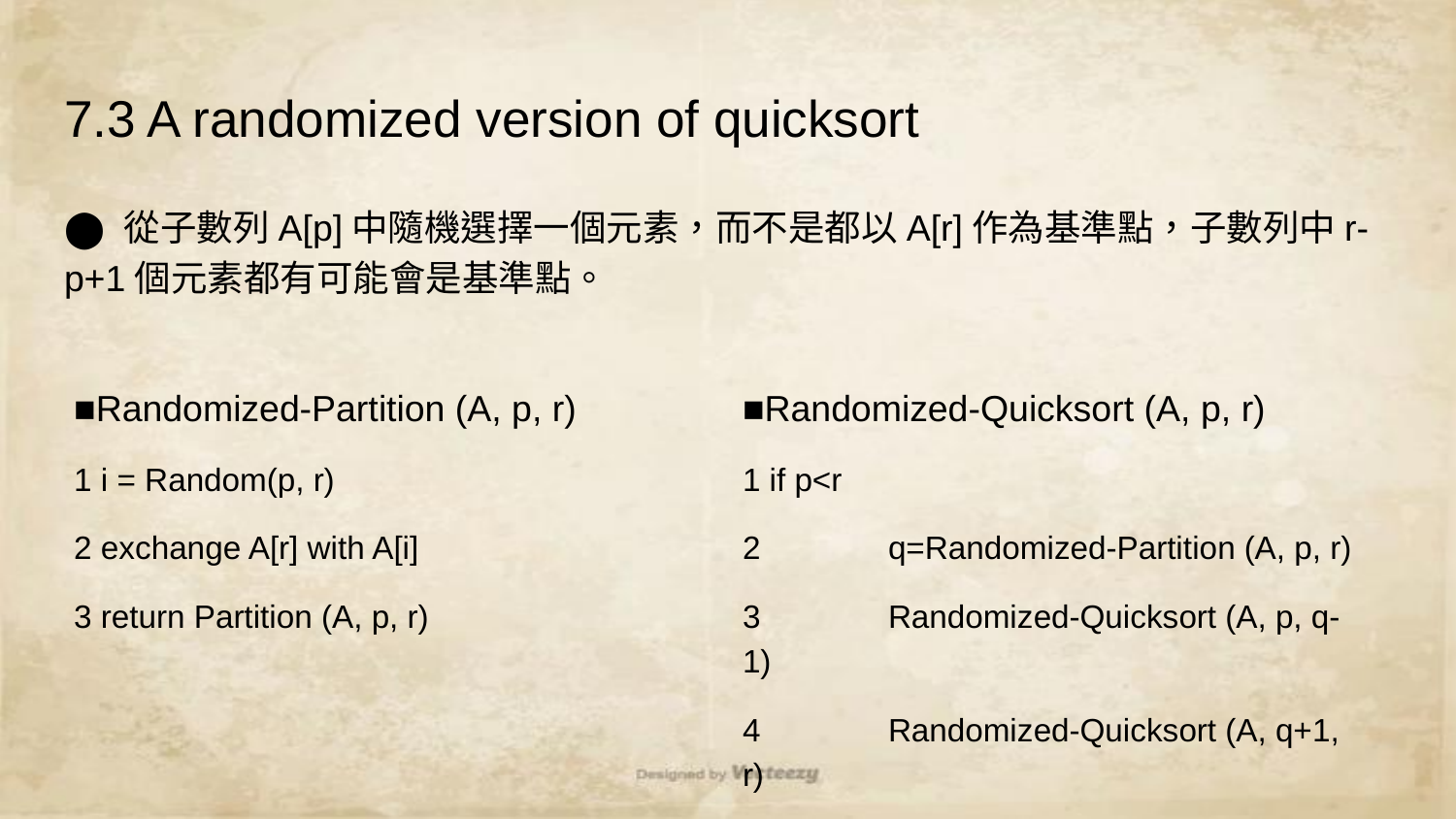

# 7.3 A randomized version of quicksort
⬤ 從子數列A[p]中隨機選擇一個元素，而不是都以A[r]作為基準點，子數列中r-p+1個元素都有可能會是基準點。

■Randomized-Partition (A, p, r)
1 i = Random(p, r)
2 exchange A[r] with A[i]
3 return Partition (A, p, r)

■Randomized-Quicksort (A, p, r)
1 if p<r
2	q=Randomized-Partition (A, p, r)
3	Randomized-Quicksort (A, p, q-1)
4	Randomized-Quicksort (A, q+1, r)